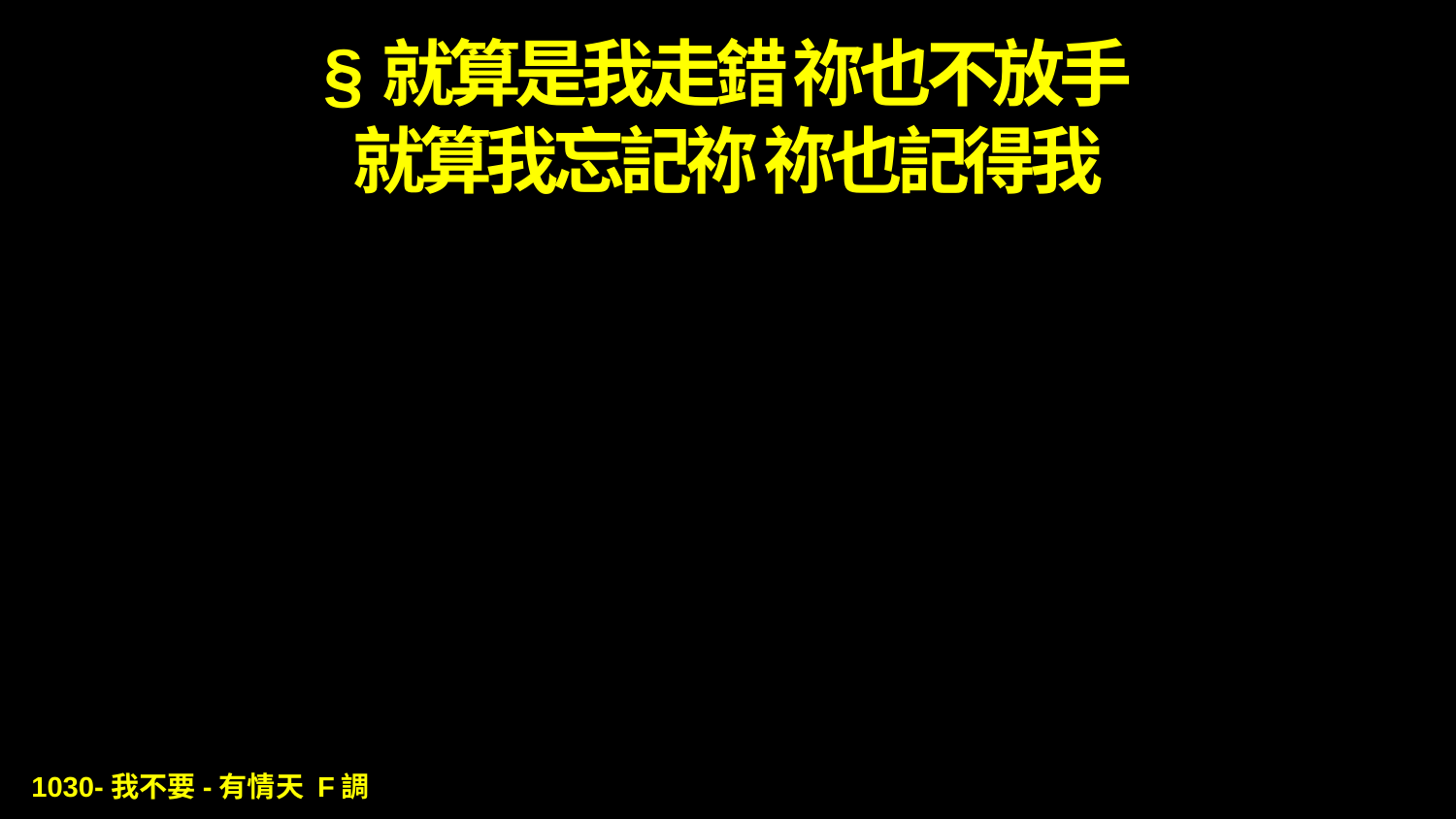

# §就算是我走錯 祢也不放手 就算我忘記祢 祢也記得我
1030-我不要-有情天 F調